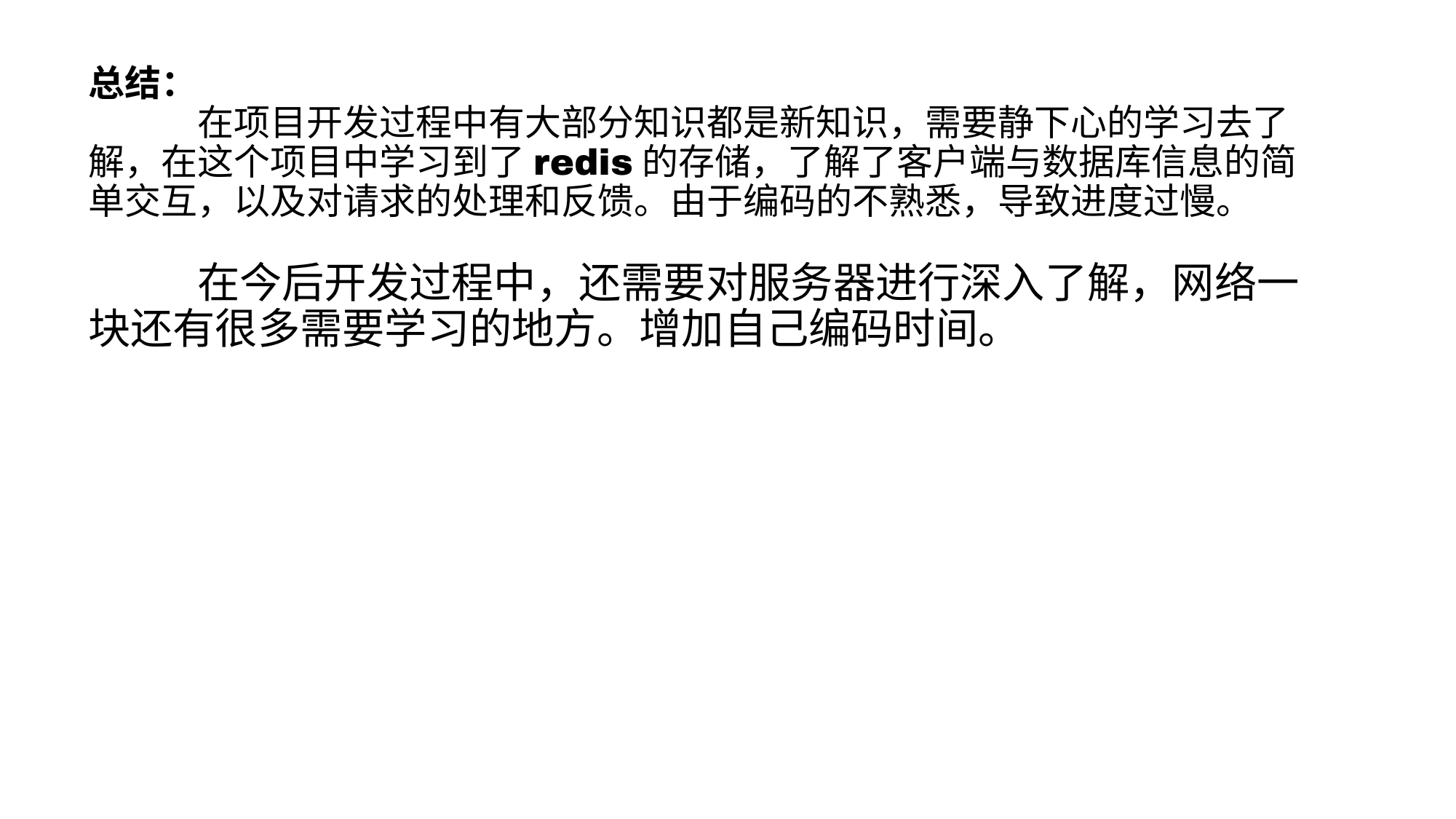

# 总结： 在项目开发过程中有大部分知识都是新知识，需要静下心的学习去了解，在这个项目中学习到了redis的存储，了解了客户端与数据库信息的简单交互，以及对请求的处理和反馈。由于编码的不熟悉，导致进度过慢。 在今后开发过程中，还需要对服务器进行深入了解，网络一块还有很多需要学习的地方。增加自己编码时间。